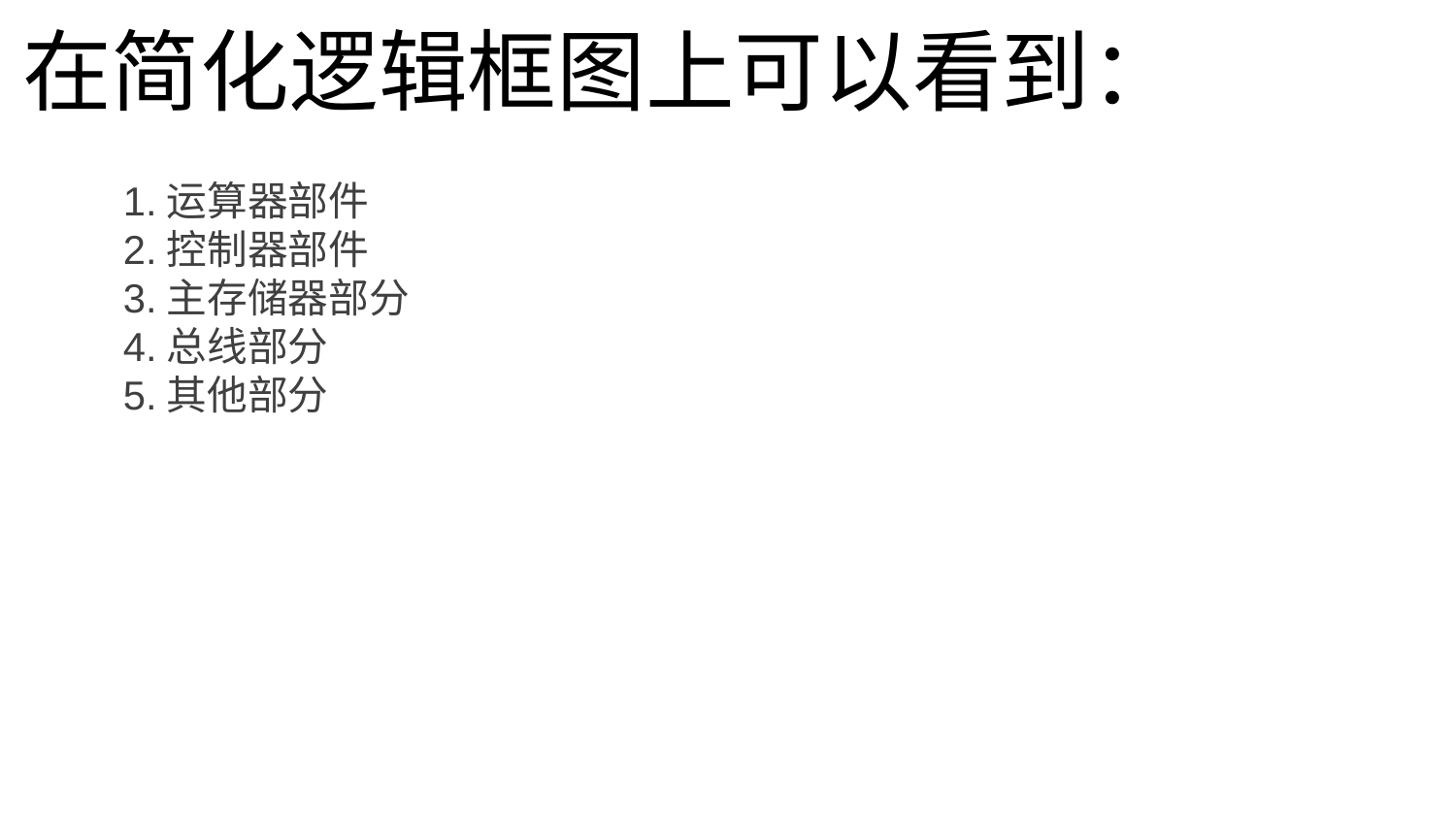

# 在简化逻辑框图上可以看到：
1.运算器部件
2.控制器部件
3.主存储器部分
4.总线部分
5.其他部分